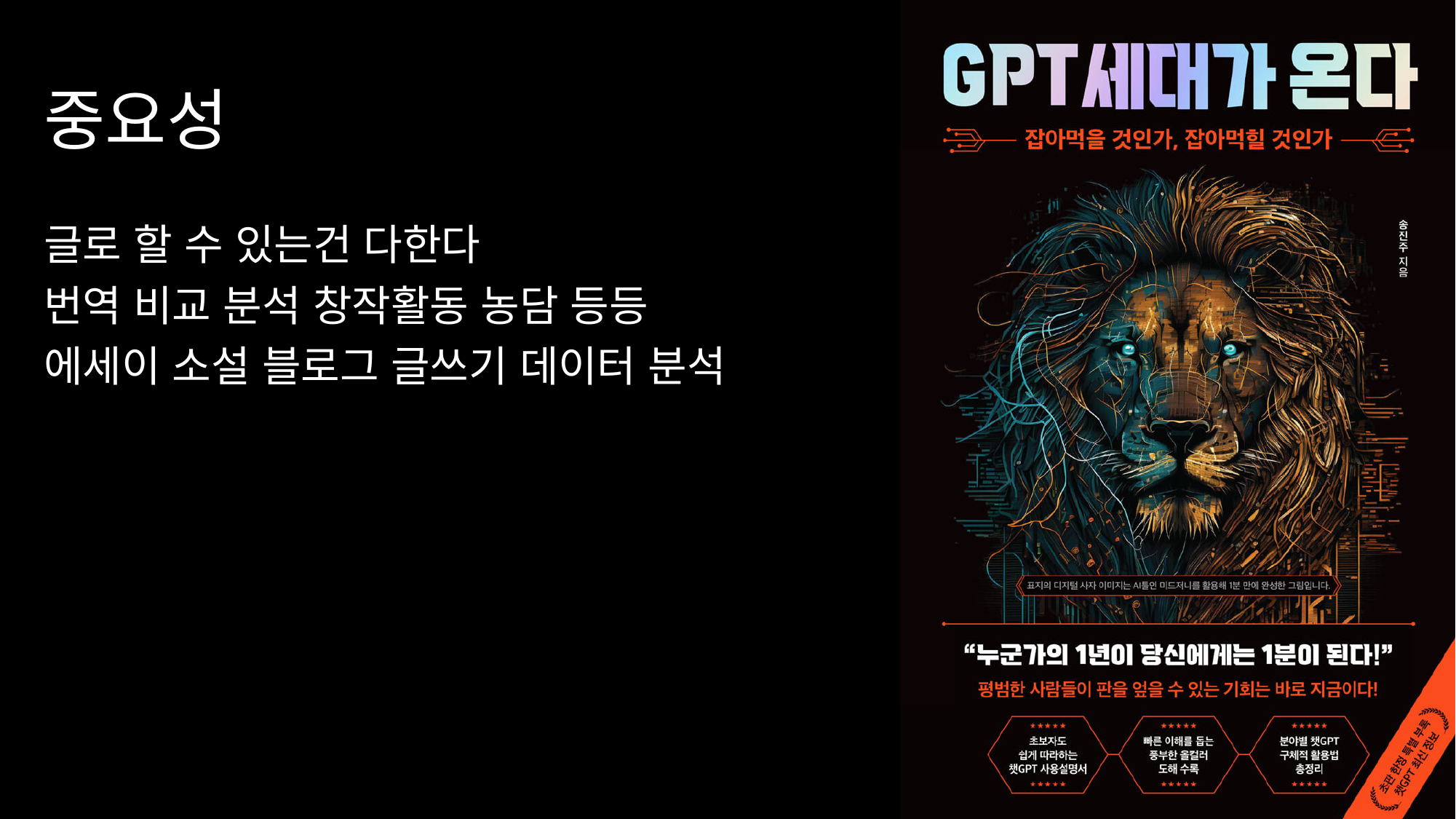

# 중요성
글로 할 수 있는건 다한다
번역 비교 분석 창작활동 농담 등등
에세이 소설 블로그 글쓰기 데이터 분석